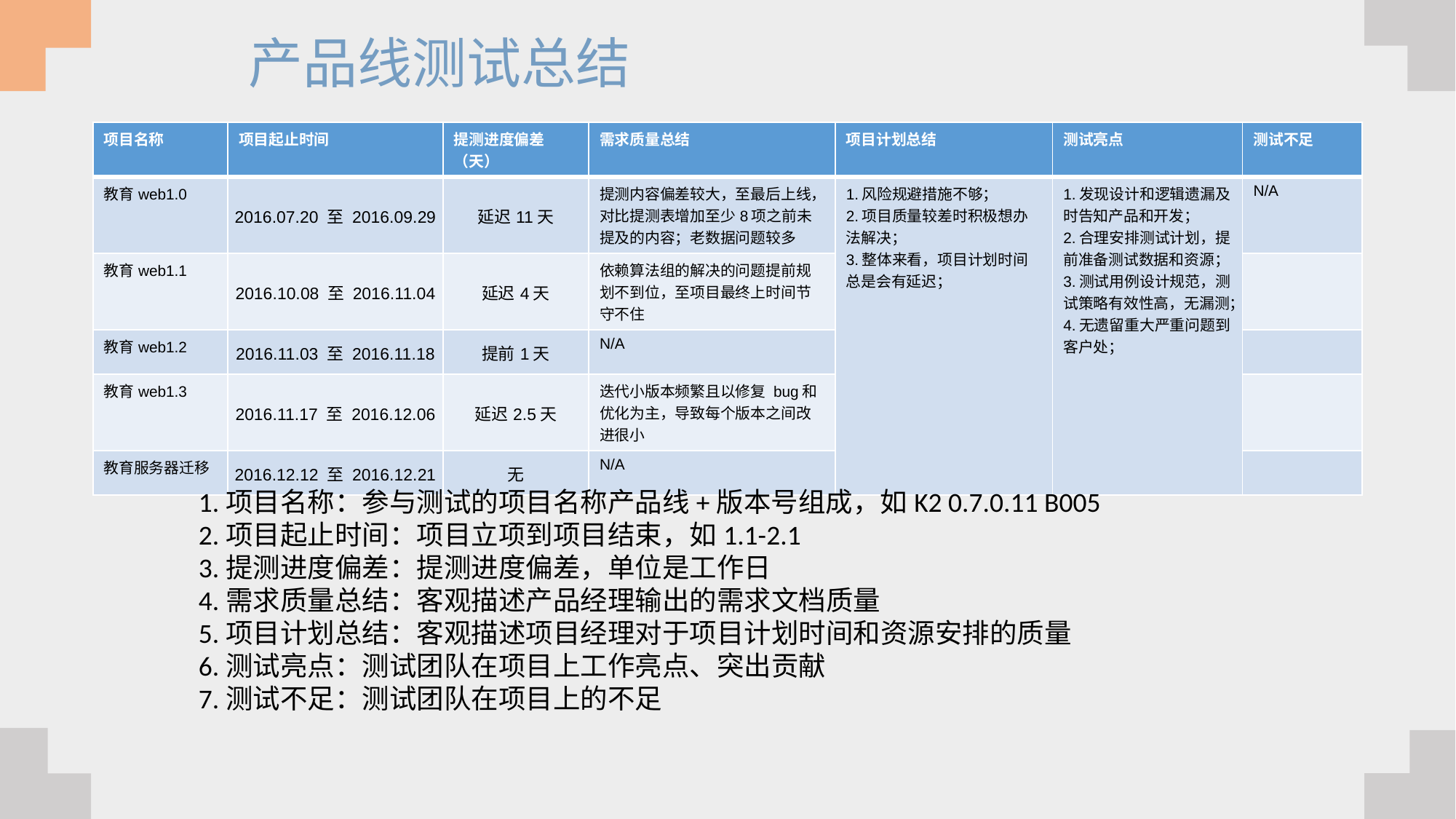

产品线测试总结
| 项目名称 | 项目起止时间 | 提测进度偏差（天） | 需求质量总结 | 项目计划总结 | 测试亮点 | 测试不足 |
| --- | --- | --- | --- | --- | --- | --- |
| 教育web1.0 | 2016.07.20 至 2016.09.29 | 延迟11天 | 提测内容偏差较大，至最后上线，对比提测表增加至少8项之前未提及的内容；老数据问题较多 | 1.风险规避措施不够； 2.项目质量较差时积极想办法解决； 3.整体来看，项目计划时间总是会有延迟； | 1.发现设计和逻辑遗漏及时告知产品和开发； 2.合理安排测试计划，提前准备测试数据和资源； 3.测试用例设计规范，测试策略有效性高，无漏测； 4.无遗留重大严重问题到客户处； | N/A |
| 教育web1.1 | 2016.10.08 至 2016.11.04 | 延迟4天 | 依赖算法组的解决的问题提前规划不到位，至项目最终上时间节守不住 |  |  |  |
| 教育web1.2 | 2016.11.03 至 2016.11.18 | 提前1天 | N/A |  |  |  |
| 教育web1.3 | 2016.11.17 至 2016.12.06 | 延迟2.5天 | 迭代小版本频繁且以修复 bug和优化为主，导致每个版本之间改进很小 |  |  |  |
| 教育服务器迁移 | 2016.12.12 至 2016.12.21 | 无 | N/A |  |  |  |
1.项目名称：参与测试的项目名称产品线+版本号组成，如K2 0.7.0.11 B005
2.项目起止时间：项目立项到项目结束，如1.1-2.1
3.提测进度偏差：提测进度偏差，单位是工作日
4.需求质量总结：客观描述产品经理输出的需求文档质量
5.项目计划总结：客观描述项目经理对于项目计划时间和资源安排的质量
6.测试亮点：测试团队在项目上工作亮点、突出贡献
7.测试不足：测试团队在项目上的不足